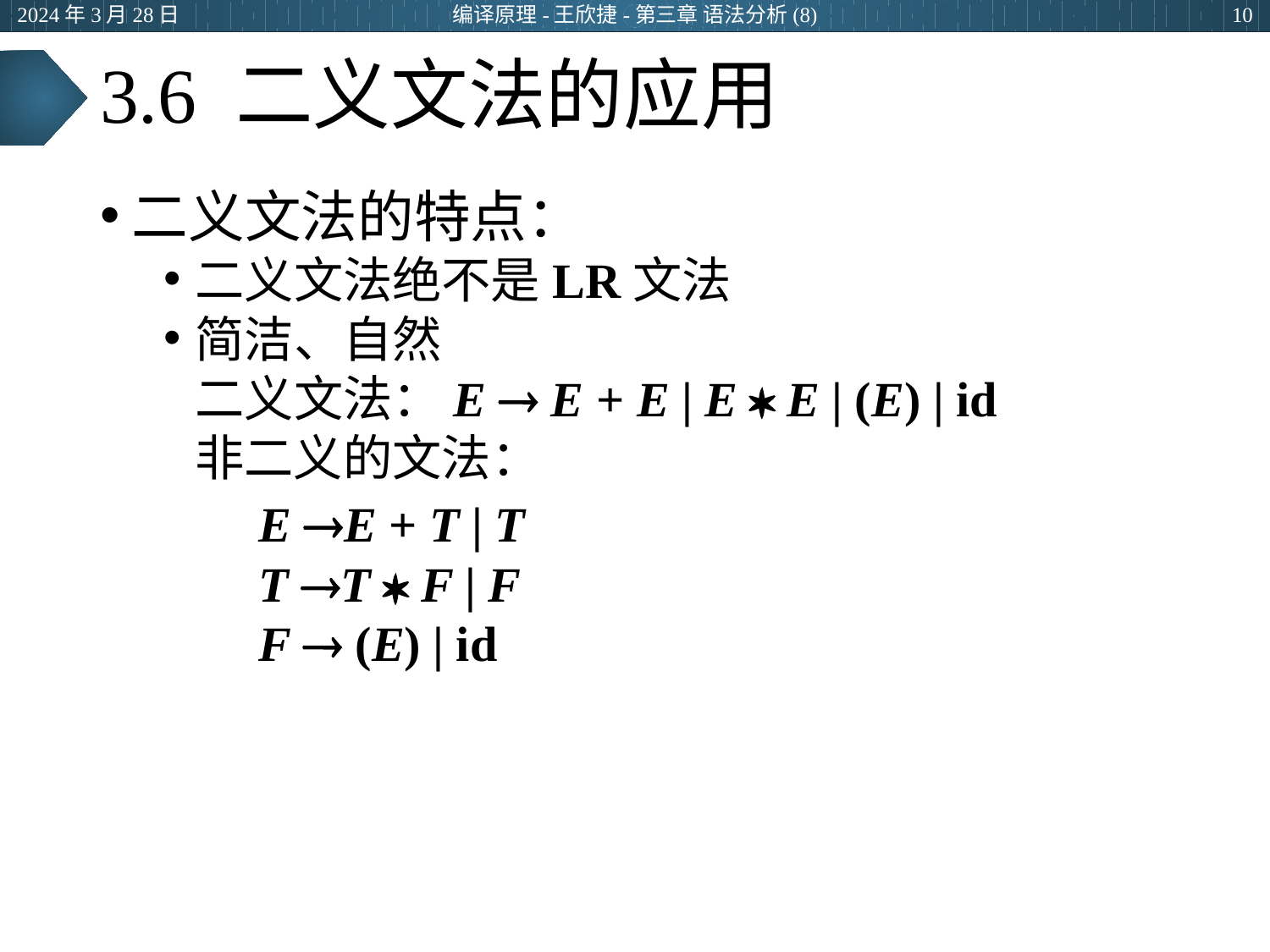

2024年3月28日
编译原理-王欣捷-第三章 语法分析(8)
10
# 3.6 二义文法的应用
二义文法的特点：
二义文法绝不是LR文法
简洁、自然
	二义文法：E → E + E | E ∗ E | (E) | id
	非二义的文法：
		E →E + T | T
		T →T ∗ F | F
		F → (E) | id